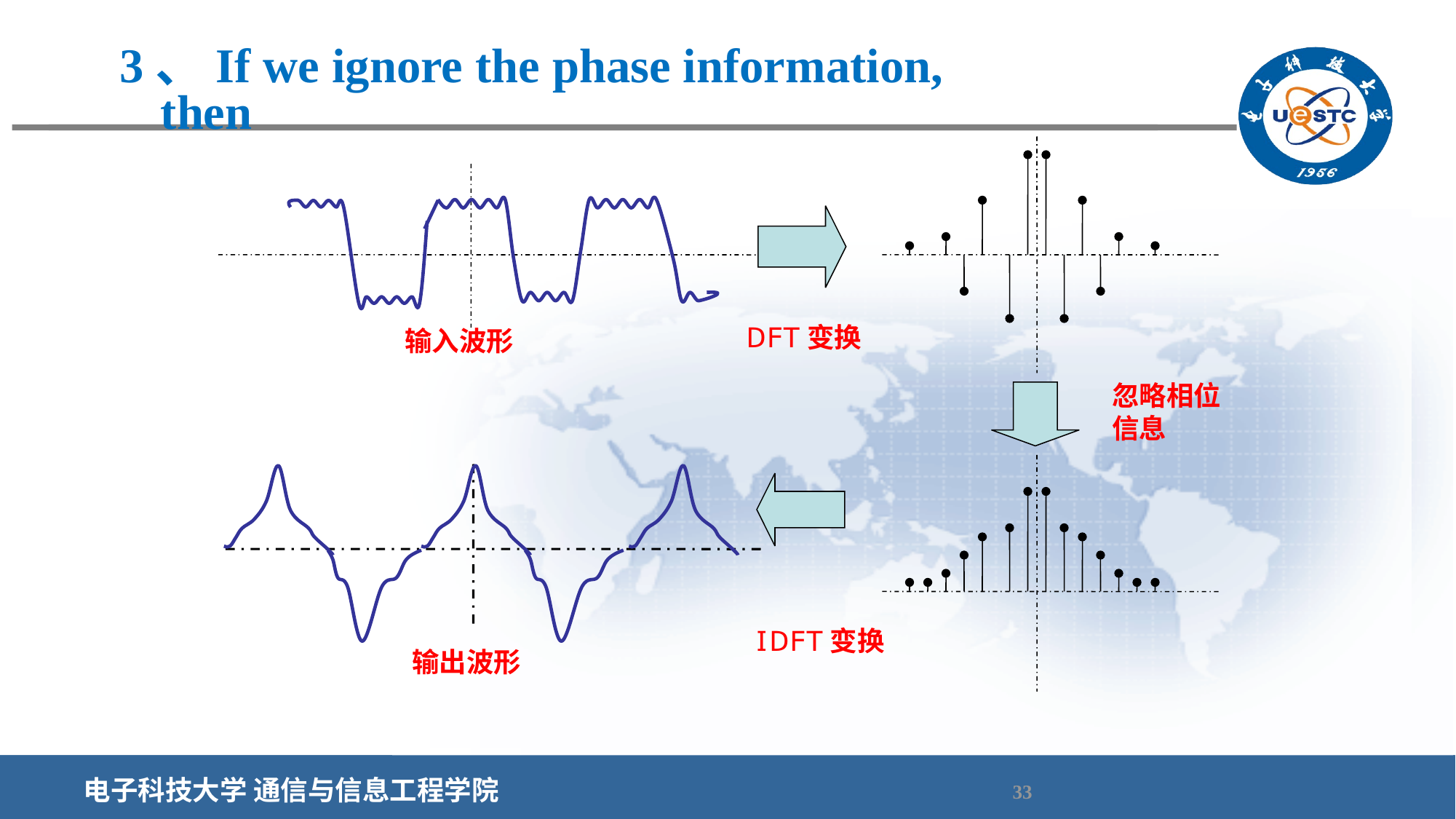

3、If we ignore the phase information, then

输入波形

DFT变换
忽略相位信息

输出波形

IDFT变换